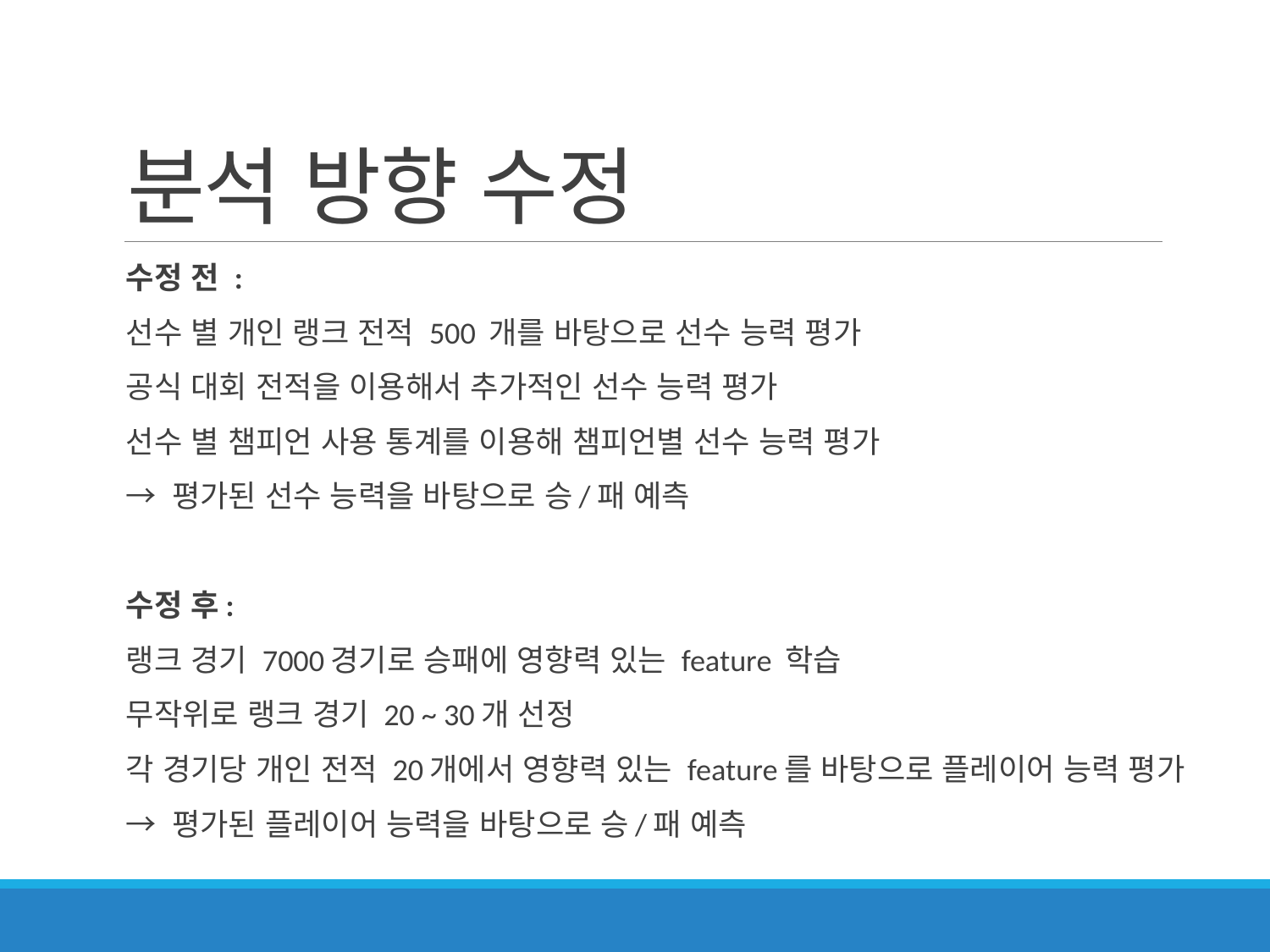

# 분석 방향 수정
수정 전 :
선수 별 개인 랭크 전적 500 개를 바탕으로 선수 능력 평가
공식 대회 전적을 이용해서 추가적인 선수 능력 평가
선수 별 챔피언 사용 통계를 이용해 챔피언별 선수 능력 평가
→ 평가된 선수 능력을 바탕으로 승/패 예측

수정 후:
랭크 경기 7000경기로 승패에 영향력 있는 feature 학습
무작위로 랭크 경기 20 ~ 30개 선정
각 경기당 개인 전적 20개에서 영향력 있는 feature를 바탕으로 플레이어 능력 평가
→ 평가된 플레이어 능력을 바탕으로 승/패 예측